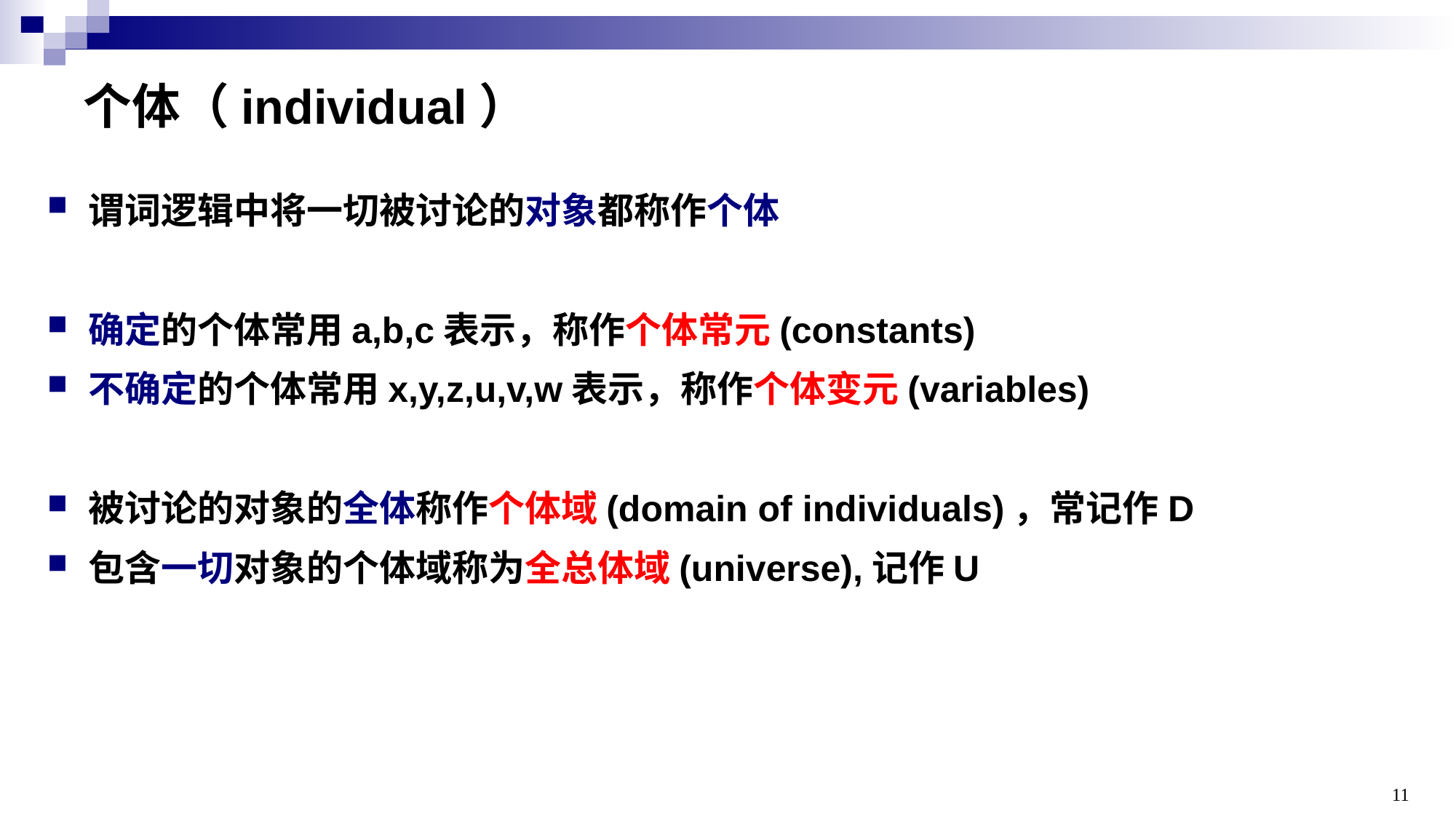

# 个体（individual）
谓词逻辑中将一切被讨论的对象都称作个体

确定的个体常用a,b,c表示，称作个体常元(constants)
不确定的个体常用x,y,z,u,v,w表示，称作个体变元(variables)

被讨论的对象的全体称作个体域(domain of individuals)，常记作D
包含一切对象的个体域称为全总体域(universe),记作U

11